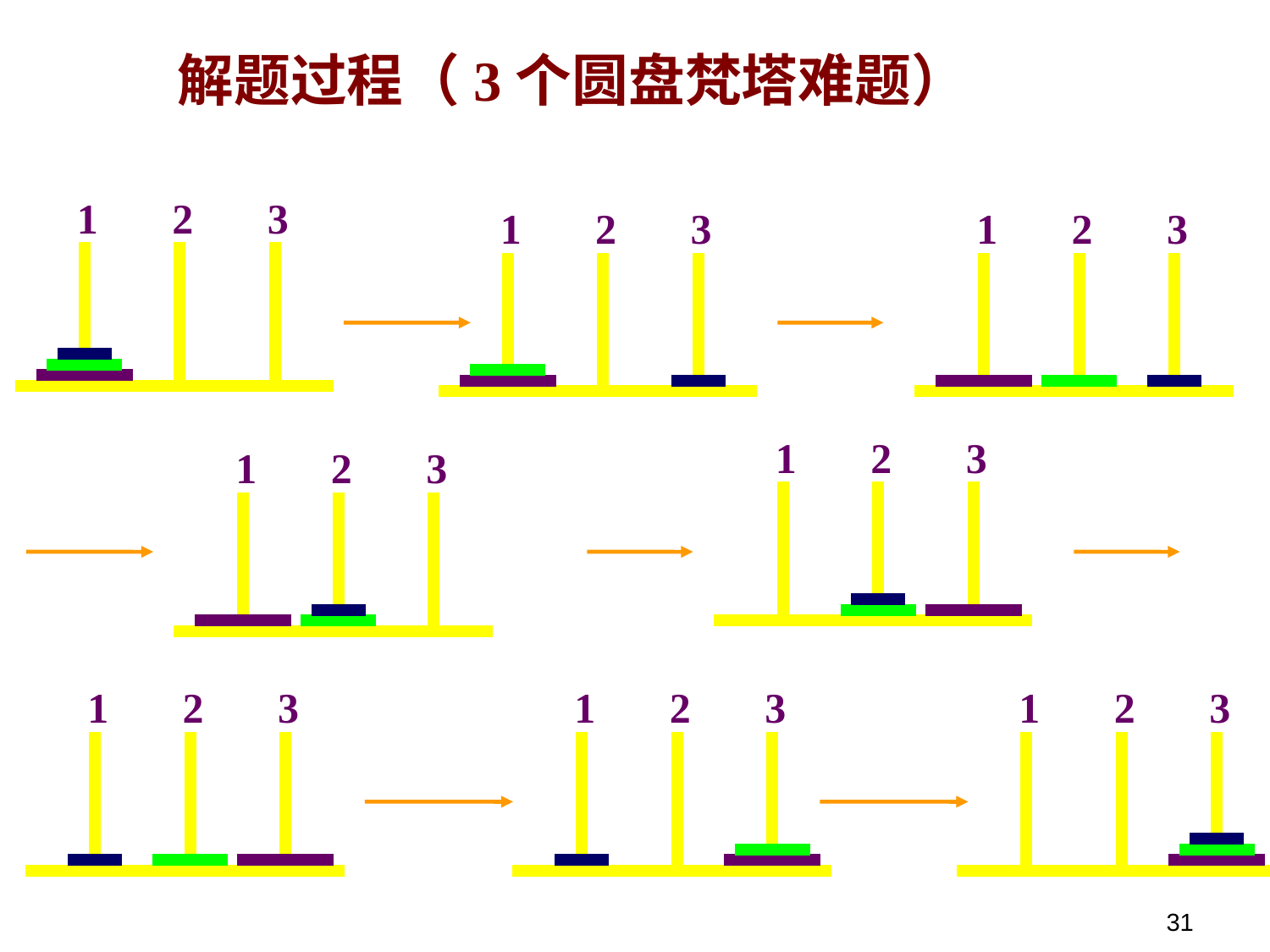

# 解题过程（3个圆盘梵塔难题）
1       2       3

1       2       3

1       2       3

1       2       3

1       2       3

1       2       3

1       2       3

1       2       3

31